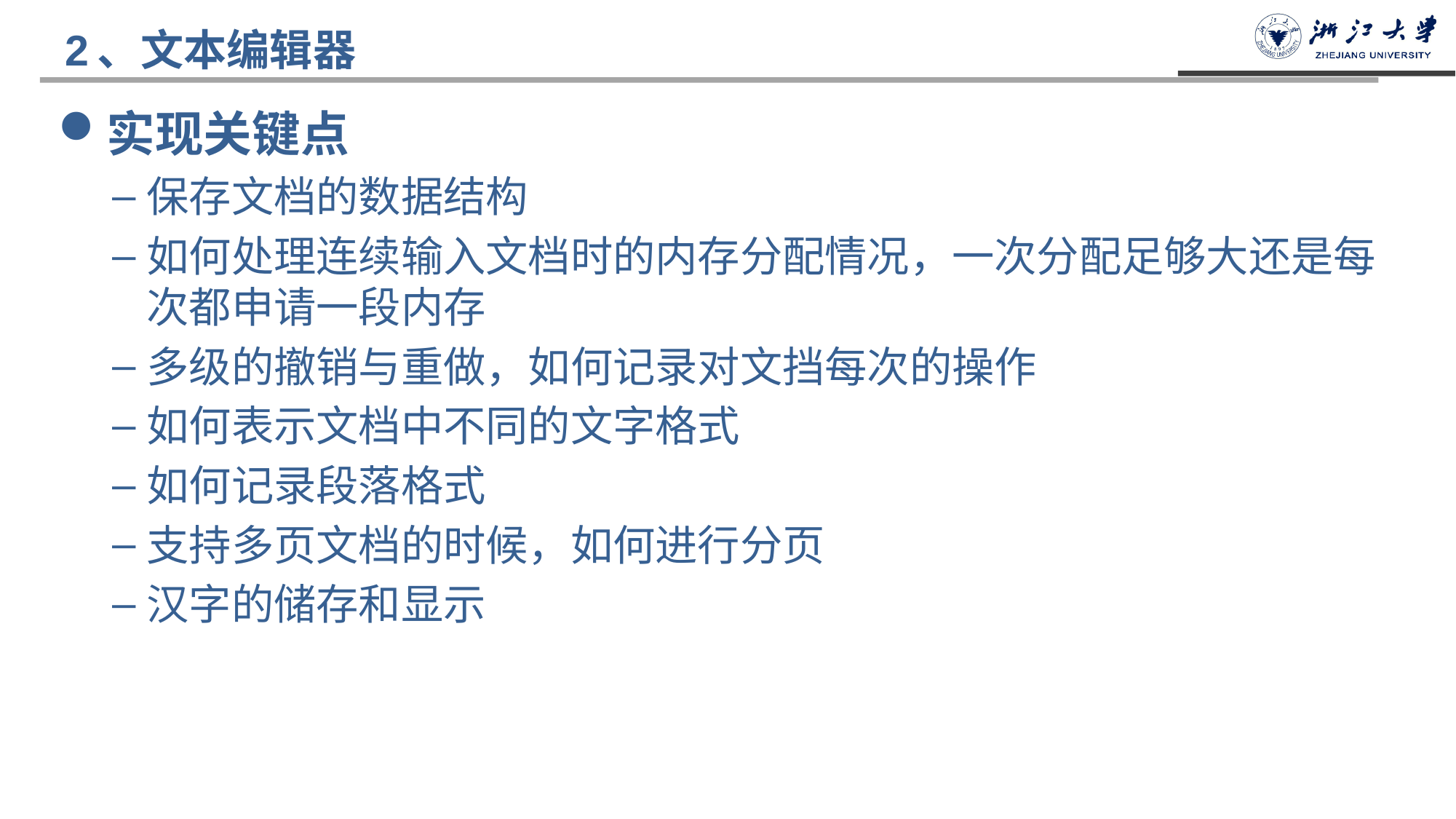

# 2、文本编辑器
实现关键点
保存文档的数据结构
如何处理连续输入文档时的内存分配情况，一次分配足够大还是每次都申请一段内存
多级的撤销与重做，如何记录对文挡每次的操作
如何表示文档中不同的文字格式
如何记录段落格式
支持多页文档的时候，如何进行分页
汉字的储存和显示